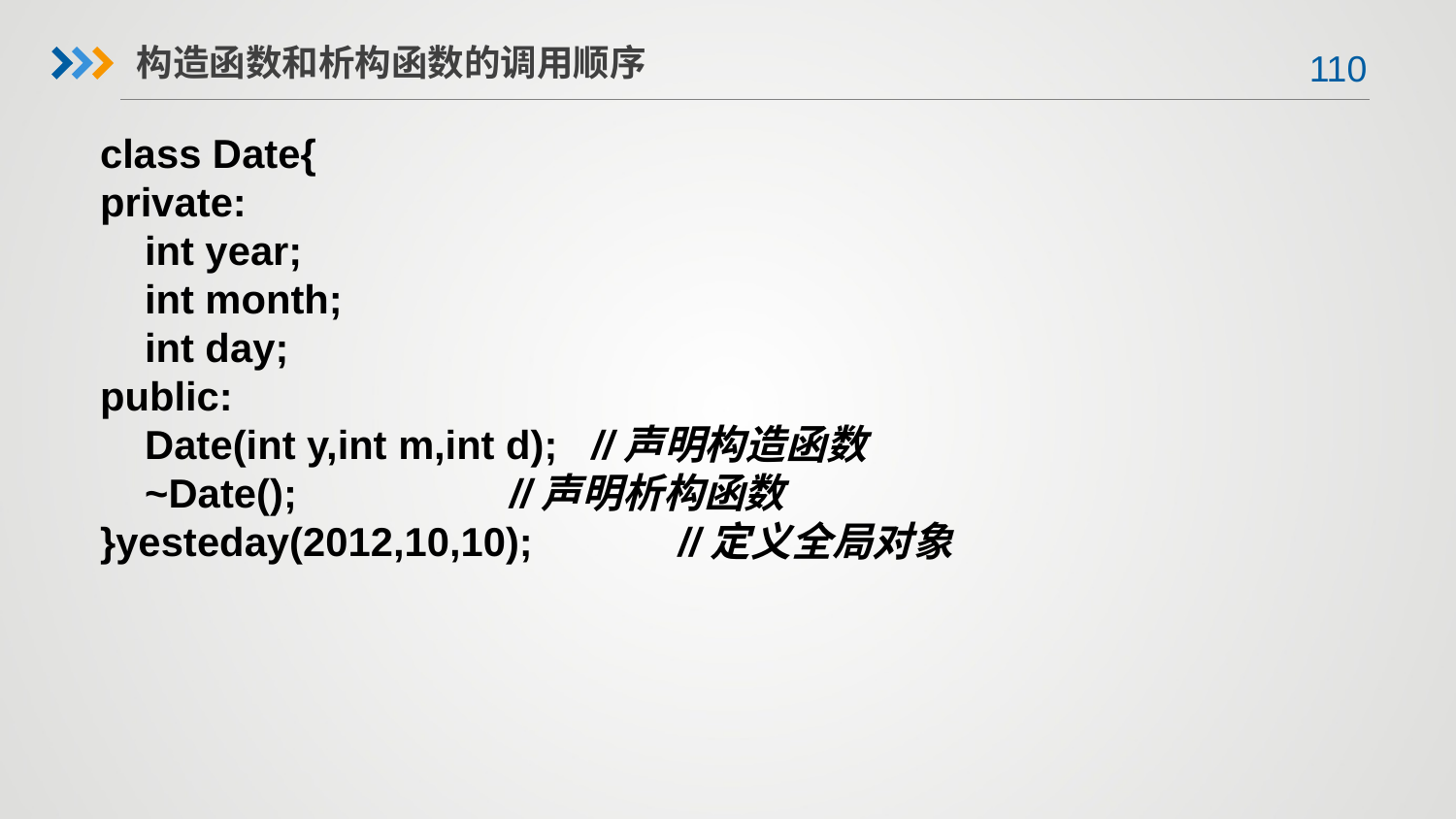

构造函数和析构函数的调用顺序
class Date{
private:
    int year;
    int month;
    int day;
public:
    Date(int y,int m,int d);   //声明构造函数
    ~Date();                   //声明析构函数
}yesteday(2012,10,10);             //定义全局对象